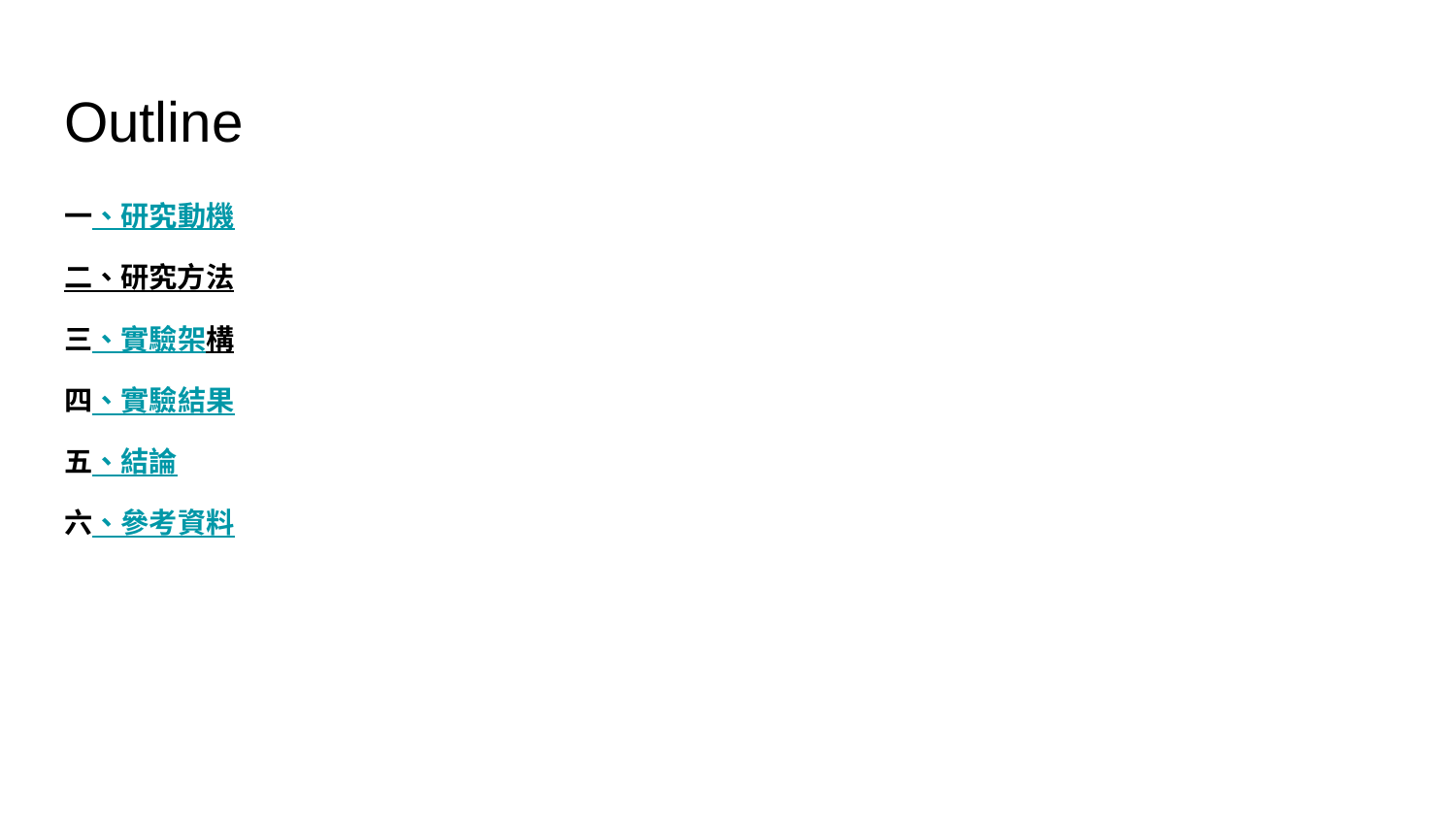

# Outline
一、研究動機
二、研究方法
三、實驗架構
四、實驗結果
五、結論
六、參考資料